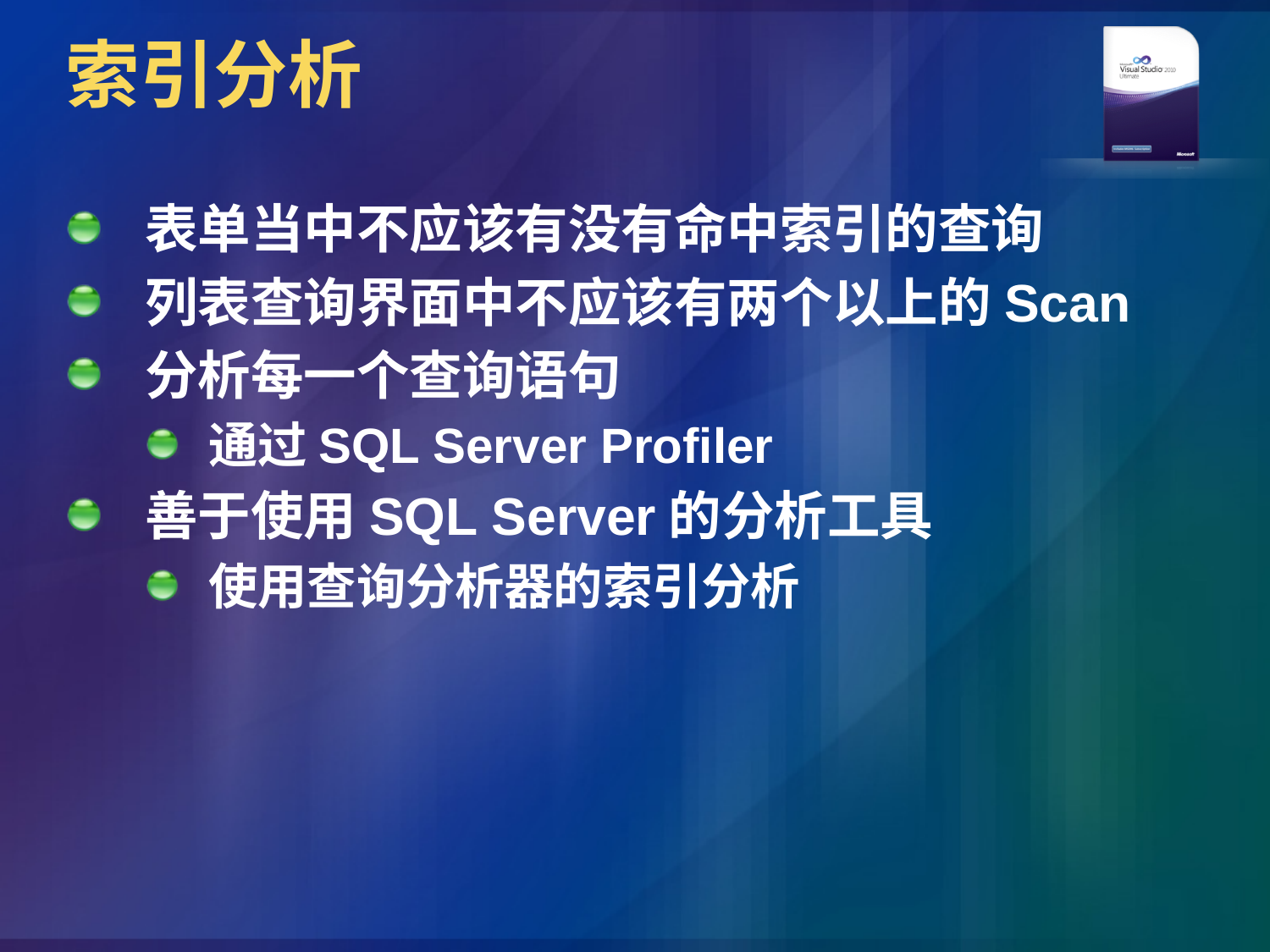

# 索引分析
表单当中不应该有没有命中索引的查询
列表查询界面中不应该有两个以上的Scan
分析每一个查询语句
通过SQL Server Profiler
善于使用SQL Server的分析工具
使用查询分析器的索引分析